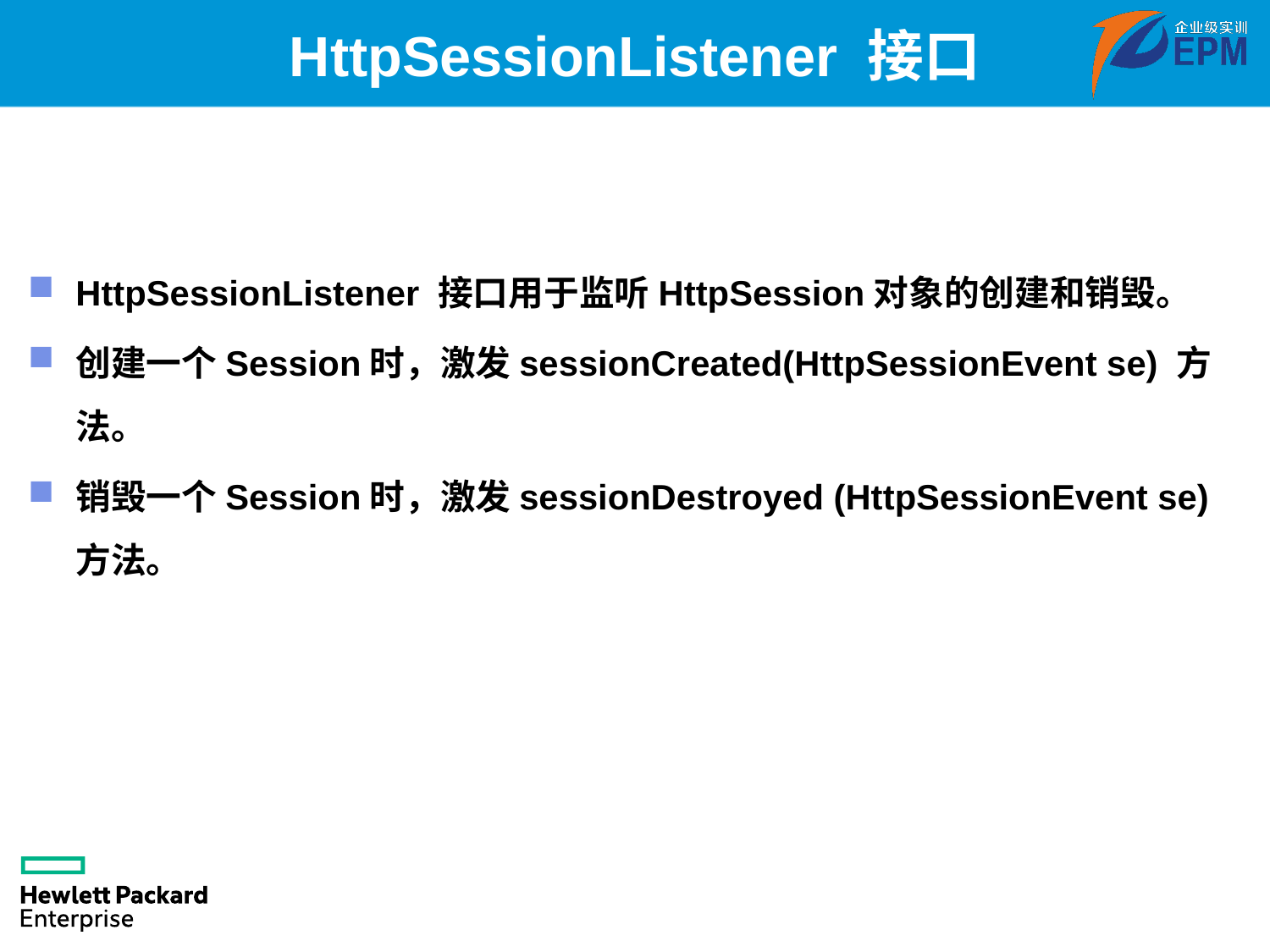

# HttpSessionListener 接口
HttpSessionListener 接口用于监听HttpSession对象的创建和销毁。
创建一个Session时，激发sessionCreated(HttpSessionEvent se) 方法。
销毁一个Session时，激发sessionDestroyed (HttpSessionEvent se) 方法。